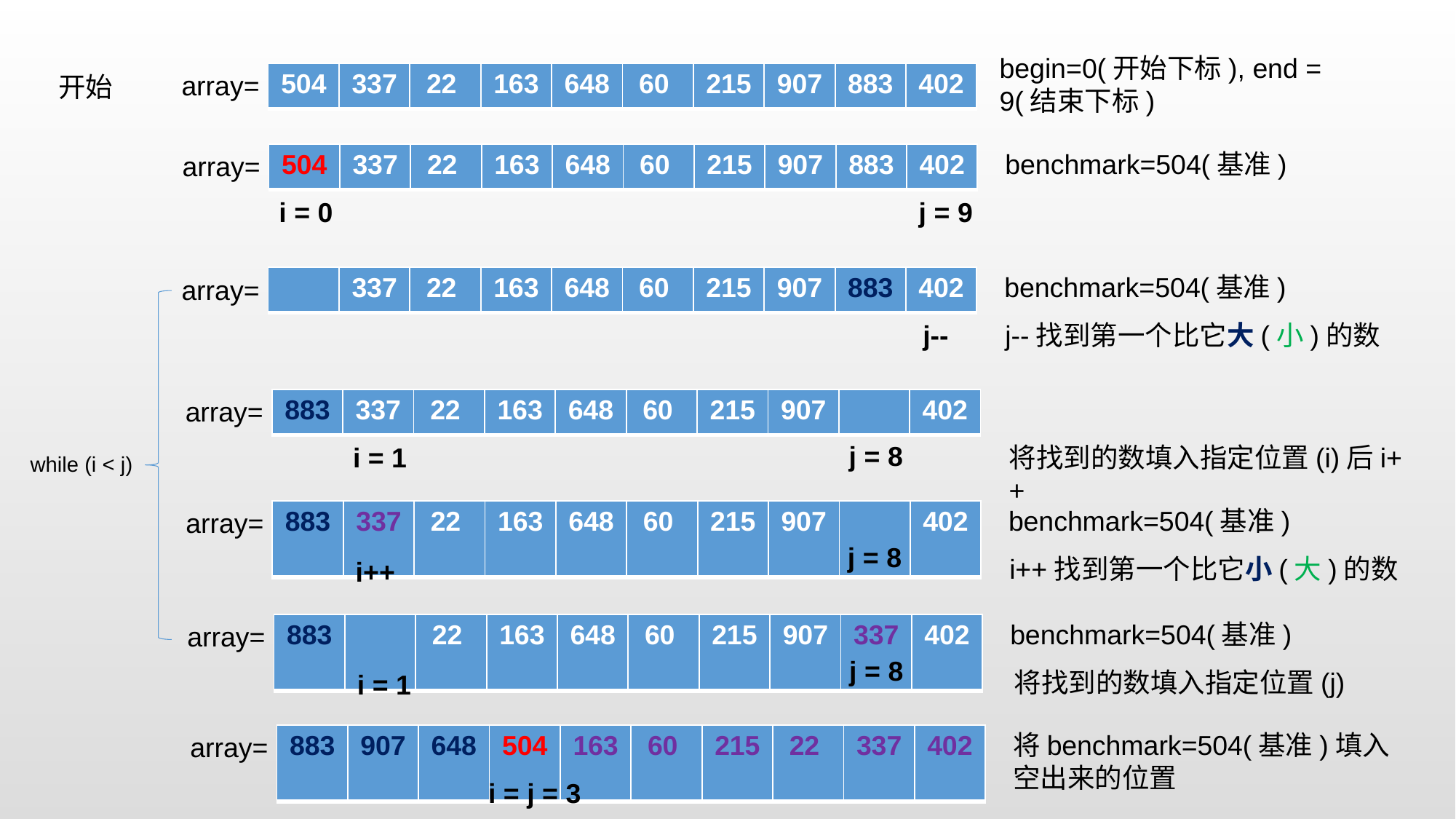

begin=0(开始下标), end = 9(结束下标)

array=
| 504 | 337 | 22 | 163 | 648 | 60 | 215 | 907 | 883 | 402 |
| --- | --- | --- | --- | --- | --- | --- | --- | --- | --- |
开始
benchmark=504(基准)
array=
| 504 | 337 | 22 | 163 | 648 | 60 | 215 | 907 | 883 | 402 |
| --- | --- | --- | --- | --- | --- | --- | --- | --- | --- |
i = 0
j = 9
benchmark=504(基准)
array=
|  | 337 | 22 | 163 | 648 | 60 | 215 | 907 | 883 | 402 |
| --- | --- | --- | --- | --- | --- | --- | --- | --- | --- |

j--
j--找到第一个比它大(小)的数
array=
| 883 | 337 | 22 | 163 | 648 | 60 | 215 | 907 |  | 402 |
| --- | --- | --- | --- | --- | --- | --- | --- | --- | --- |
j = 8
i = 1
将找到的数填入指定位置(i)后i++
while (i < j)
benchmark=504(基准)
array=
| 883 | 337 | 22 | 163 | 648 | 60 | 215 | 907 |  | 402 |
| --- | --- | --- | --- | --- | --- | --- | --- | --- | --- |
j = 8
i++找到第一个比它小(大)的数
i++
benchmark=504(基准)
array=
| 883 |  | 22 | 163 | 648 | 60 | 215 | 907 | 337 | 402 |
| --- | --- | --- | --- | --- | --- | --- | --- | --- | --- |
j = 8
将找到的数填入指定位置(j)
i = 1
将benchmark=504(基准)填入空出来的位置
array=
| 883 | 907 | 648 | 504 | 163 | 60 | 215 | 22 | 337 | 402 |
| --- | --- | --- | --- | --- | --- | --- | --- | --- | --- |
i = j = 3